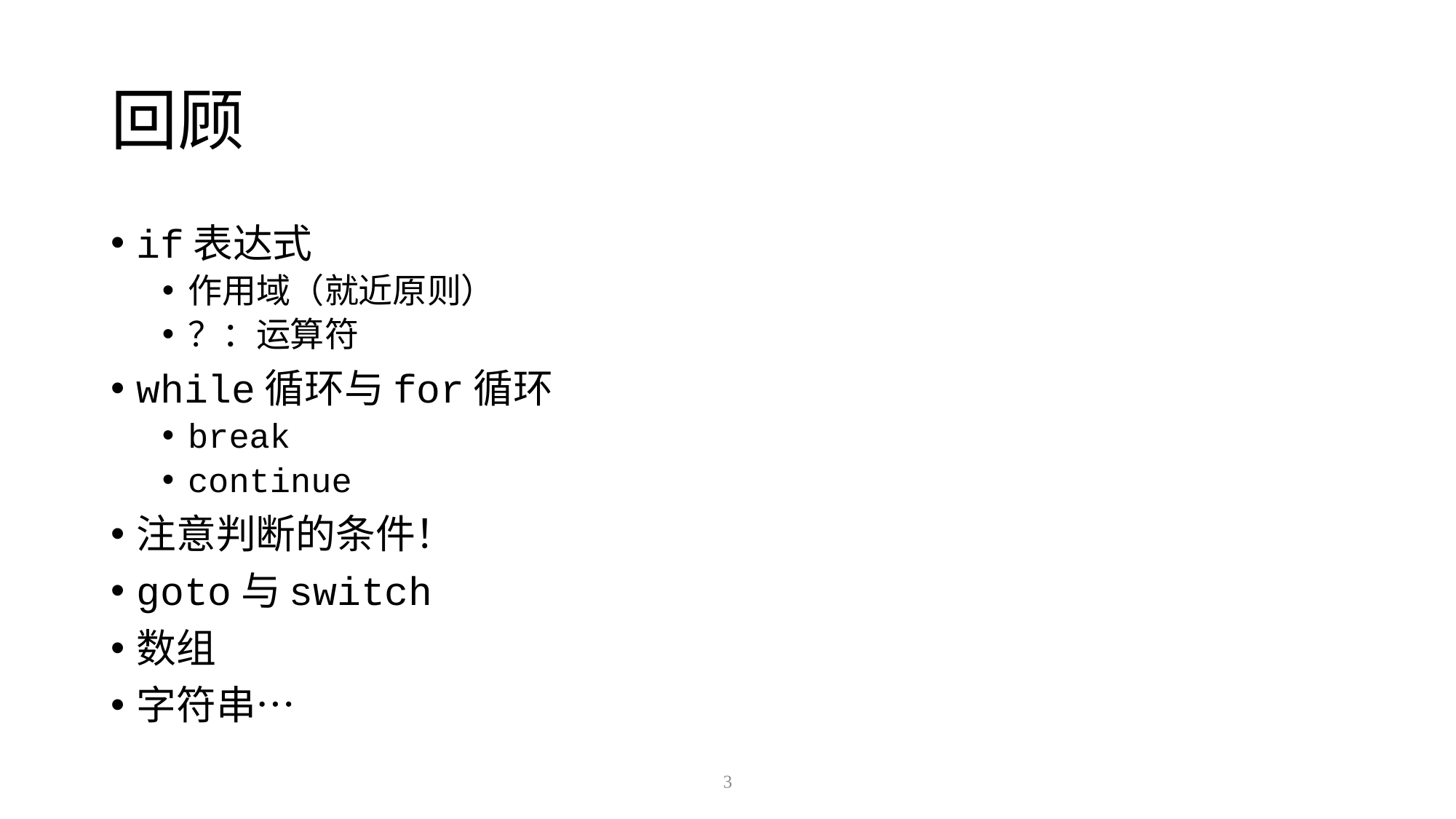

# 回顾
if表达式
作用域（就近原则）
？：运算符
while循环与for循环
break
continue
注意判断的条件！
goto与switch
数组
字符串…
3